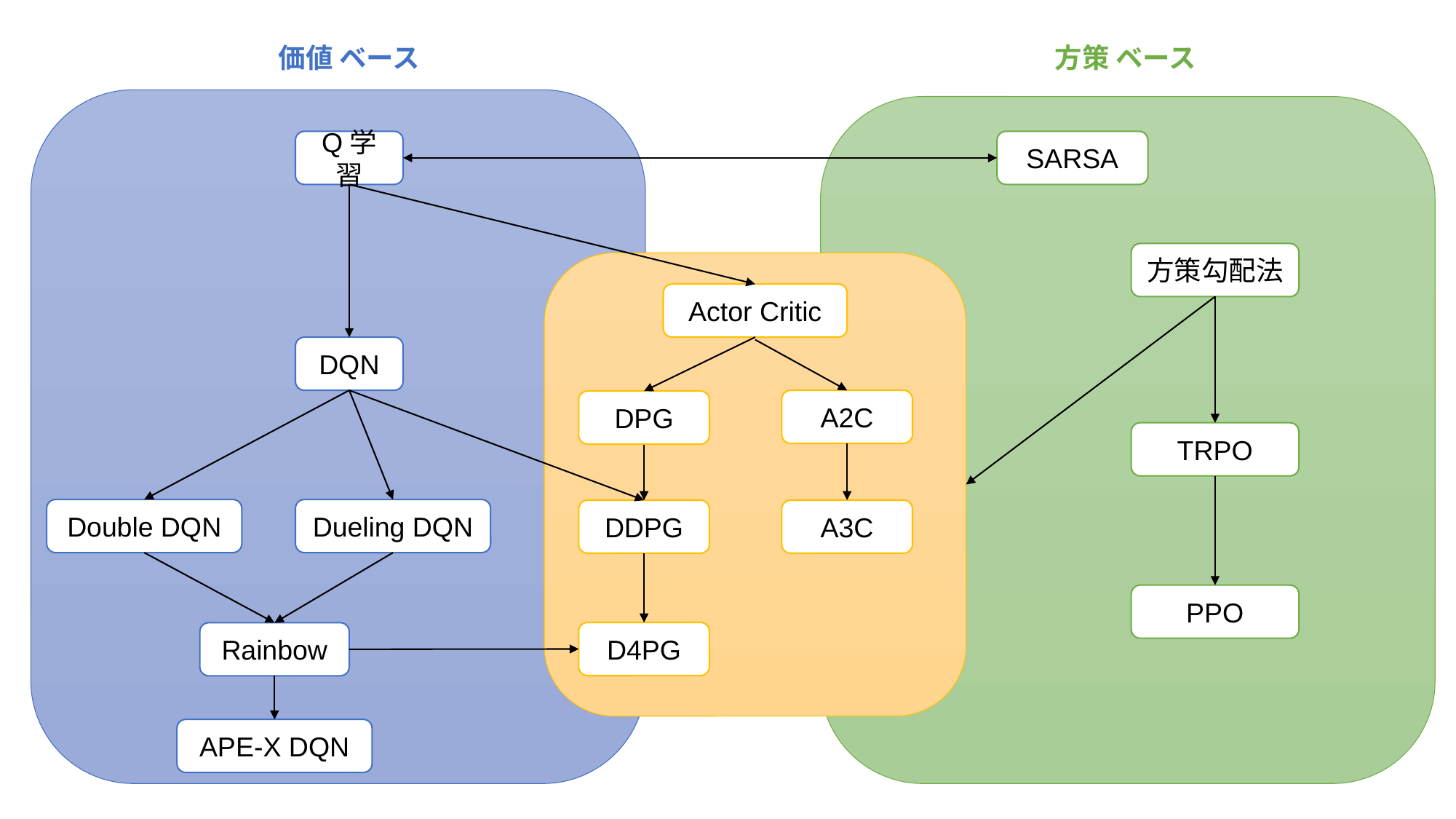

方策 ベース
価値 ベース

Q学習
SARSA
方策勾配法

Actor Critic
DQN
A2C
DPG
TRPO
Double DQN
Dueling DQN
DDPG
A3C
PPO
D4PG
Rainbow
APE-X DQN